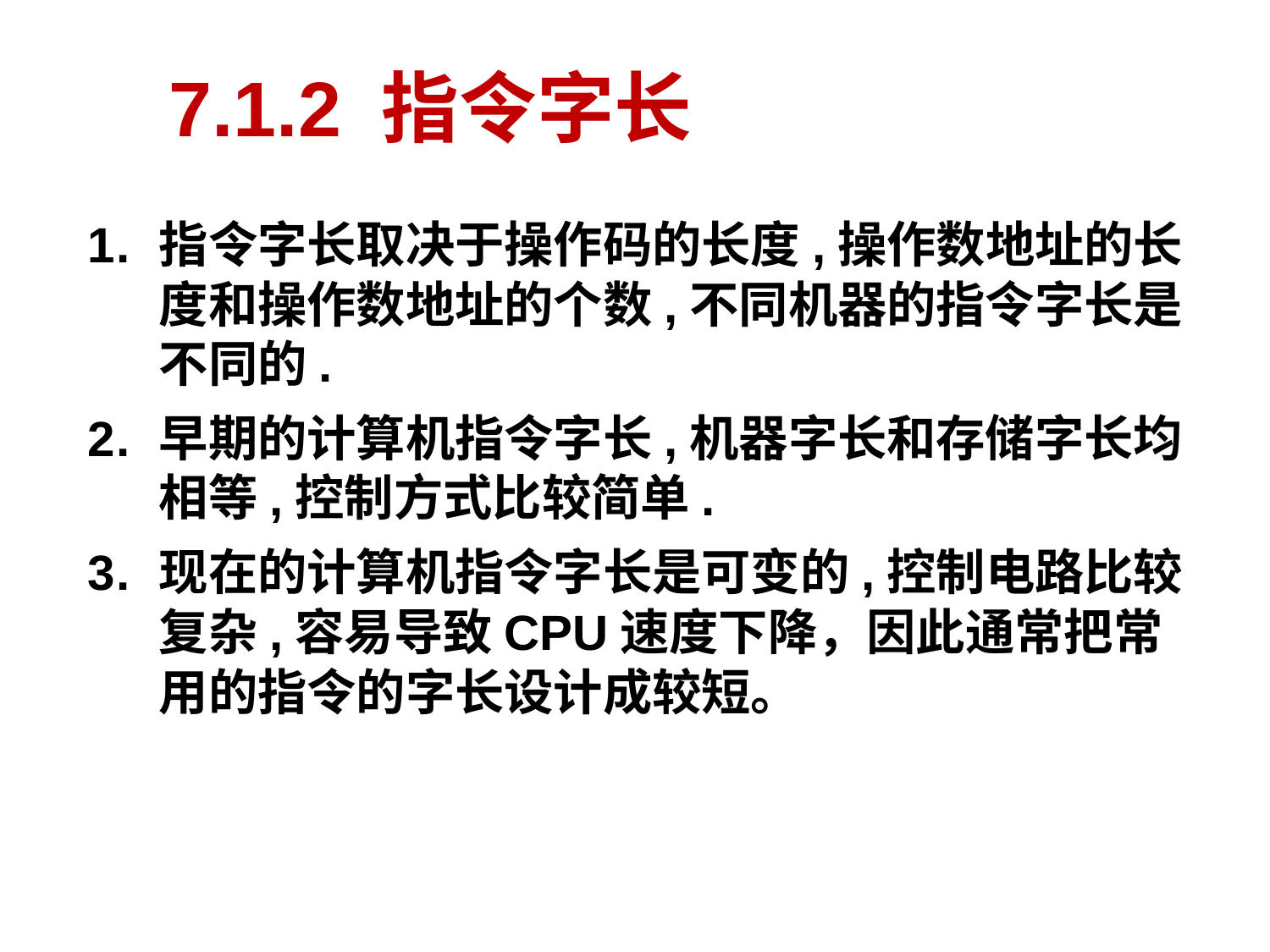

# 7.1.2 指令字长
指令字长取决于操作码的长度,操作数地址的长度和操作数地址的个数,不同机器的指令字长是不同的.
早期的计算机指令字长,机器字长和存储字长均相等,控制方式比较简单.
现在的计算机指令字长是可变的,控制电路比较复杂,容易导致CPU速度下降，因此通常把常用的指令的字长设计成较短。